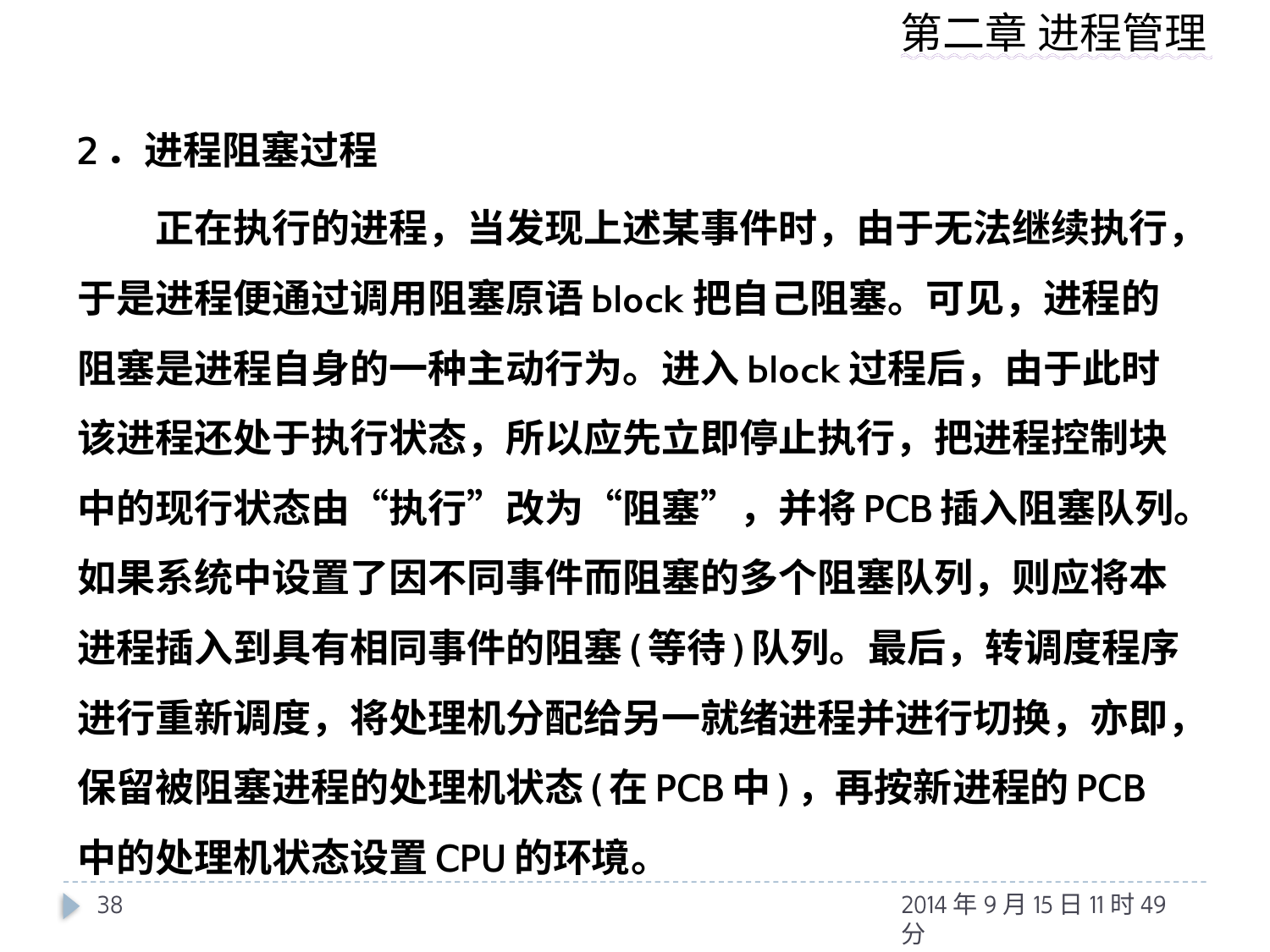

2．进程阻塞过程
　　正在执行的进程，当发现上述某事件时，由于无法继续执行，于是进程便通过调用阻塞原语block把自己阻塞。可见，进程的阻塞是进程自身的一种主动行为。进入block过程后，由于此时该进程还处于执行状态，所以应先立即停止执行，把进程控制块中的现行状态由“执行”改为“阻塞”，并将PCB插入阻塞队列。如果系统中设置了因不同事件而阻塞的多个阻塞队列，则应将本进程插入到具有相同事件的阻塞(等待)队列。最后，转调度程序进行重新调度，将处理机分配给另一就绪进程并进行切换，亦即，保留被阻塞进程的处理机状态(在PCB中)，再按新进程的PCB中的处理机状态设置CPU的环境。

38
2014年9月15日11时49分